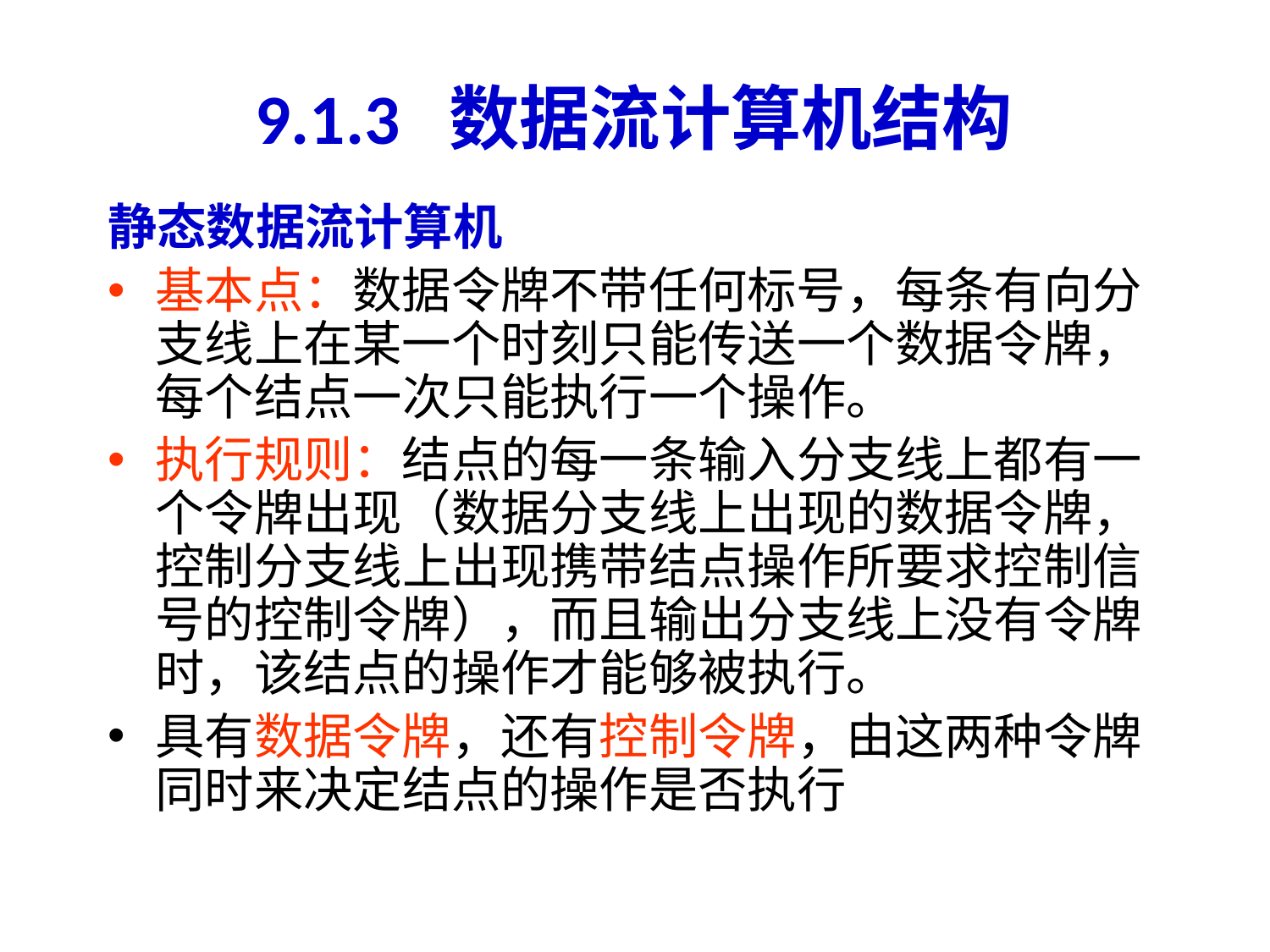

# 9.1.3  数据流计算机结构
静态数据流计算机
基本点：数据令牌不带任何标号，每条有向分支线上在某一个时刻只能传送一个数据令牌，每个结点一次只能执行一个操作。
执行规则：结点的每一条输入分支线上都有一个令牌出现（数据分支线上出现的数据令牌，控制分支线上出现携带结点操作所要求控制信号的控制令牌），而且输出分支线上没有令牌时，该结点的操作才能够被执行。
具有数据令牌，还有控制令牌，由这两种令牌同时来决定结点的操作是否执行